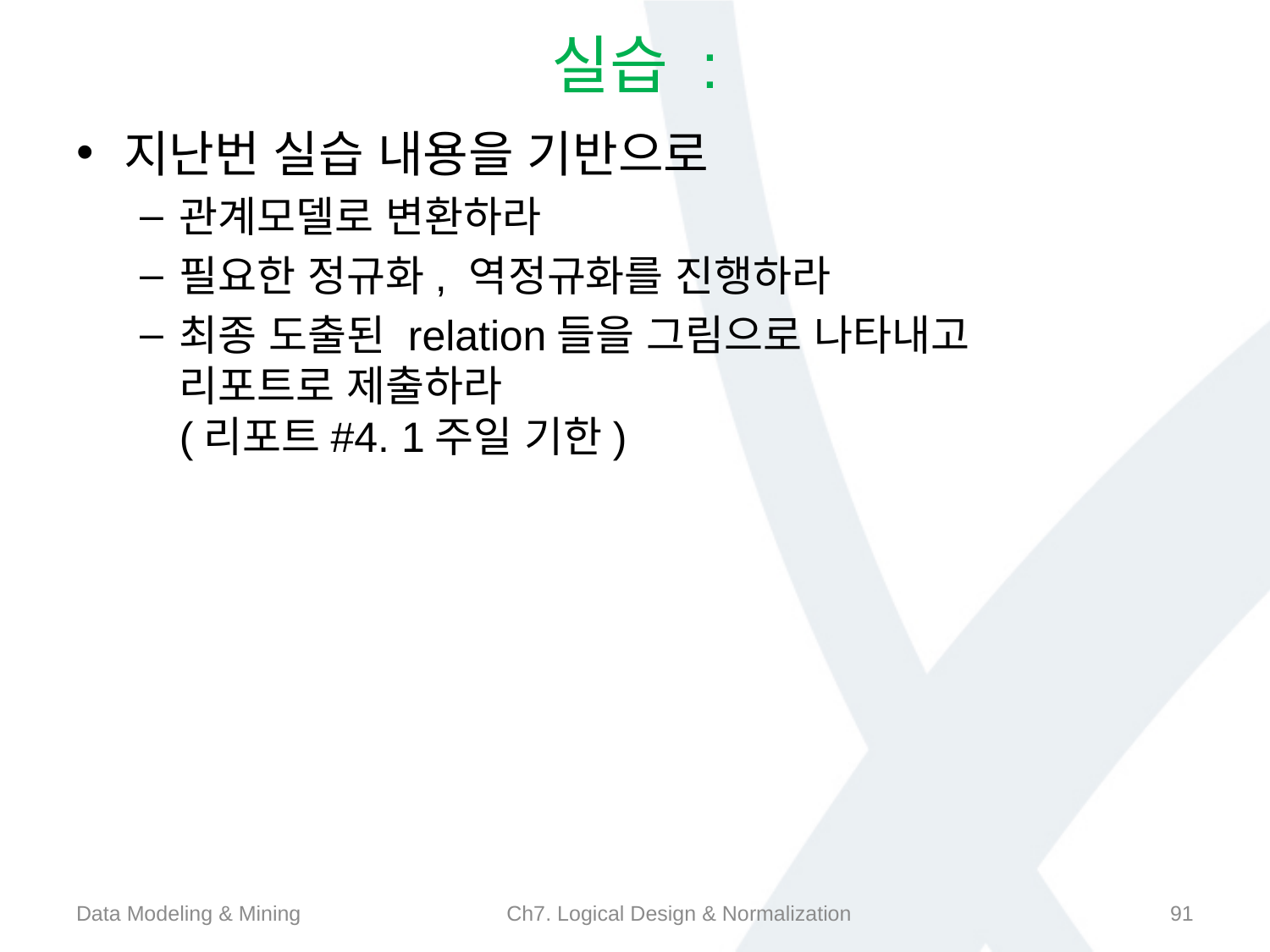

# 실습 :
지난번 실습 내용을 기반으로
관계모델로 변환하라
필요한 정규화, 역정규화를 진행하라
최종 도출된 relation들을 그림으로 나타내고
리포트로 제출하라
(리포트#4. 1주일 기한)

Data Modeling & Mining
Ch7. Logical Design & Normalization
91